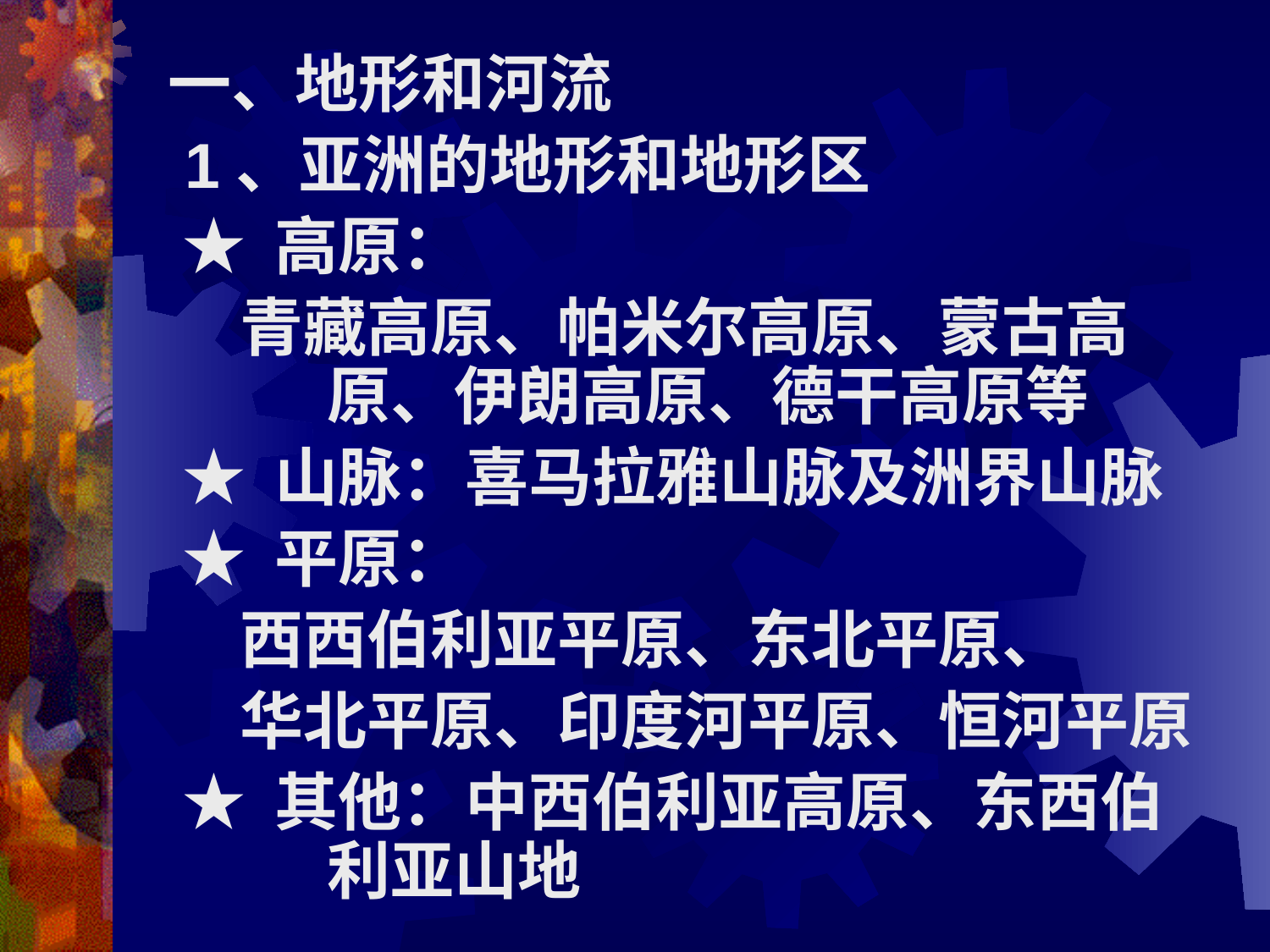

一、地形和河流
 1、亚洲的地形和地形区
 ★ 高原：
    青藏高原、帕米尔高原、蒙古高原、伊朗高原、德干高原等
 ★ 山脉：喜马拉雅山脉及洲界山脉
 ★ 平原：
    西西伯利亚平原、东北平原、
    华北平原、印度河平原、恒河平原
 ★ 其他：中西伯利亚高原、东西伯利亚山地